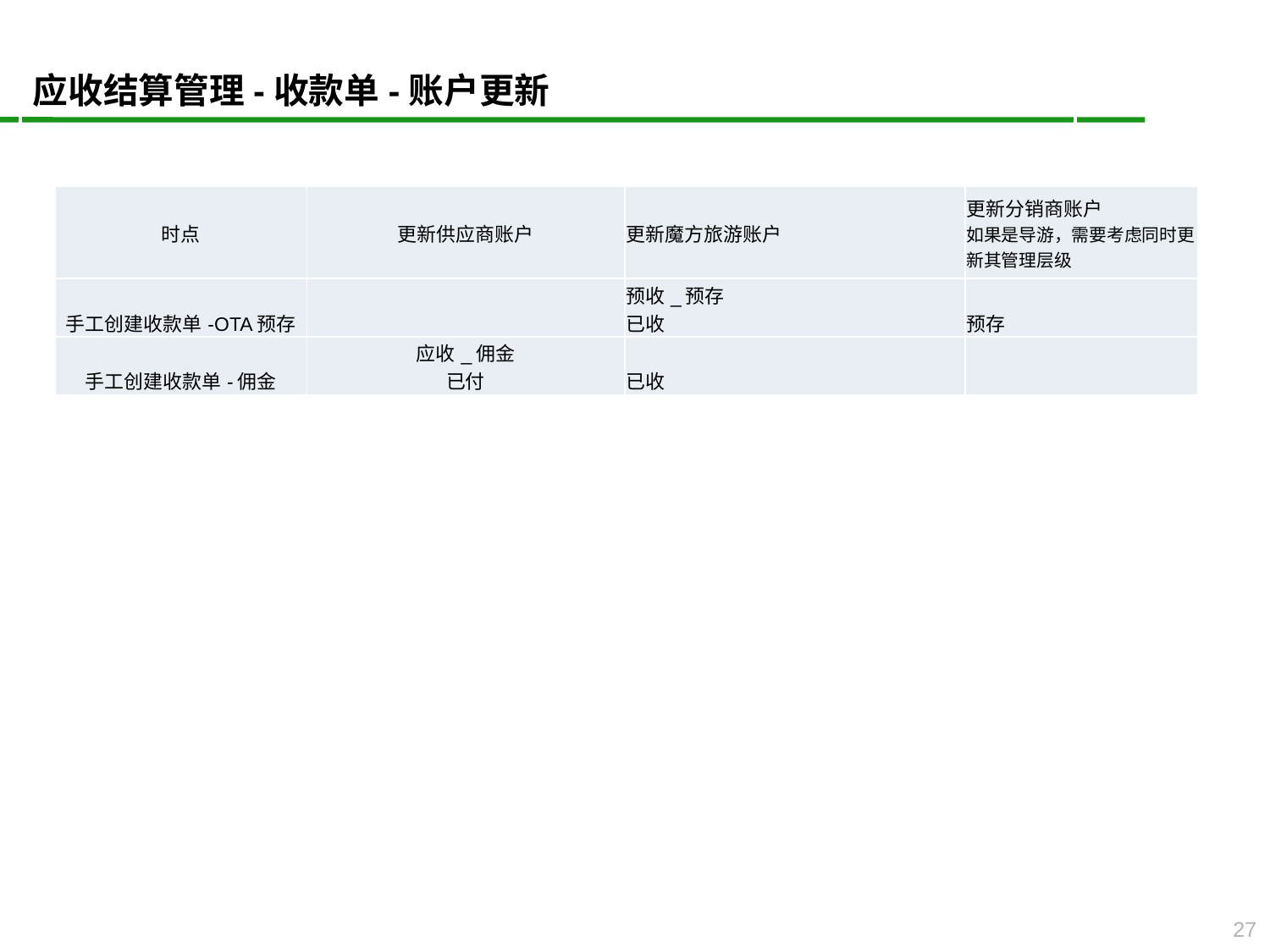

应收结算管理-收款单-账户更新
| 时点 | 更新供应商账户 | 更新魔方旅游账户 | 更新分销商账户 如果是导游，需要考虑同时更新其管理层级 |
| --- | --- | --- | --- |
| 手工创建收款单-OTA预存 |  | 预收\_预存 已收 | 预存 |
| 手工创建收款单-佣金 | 应收\_佣金 已付 | 已收 |  |
27